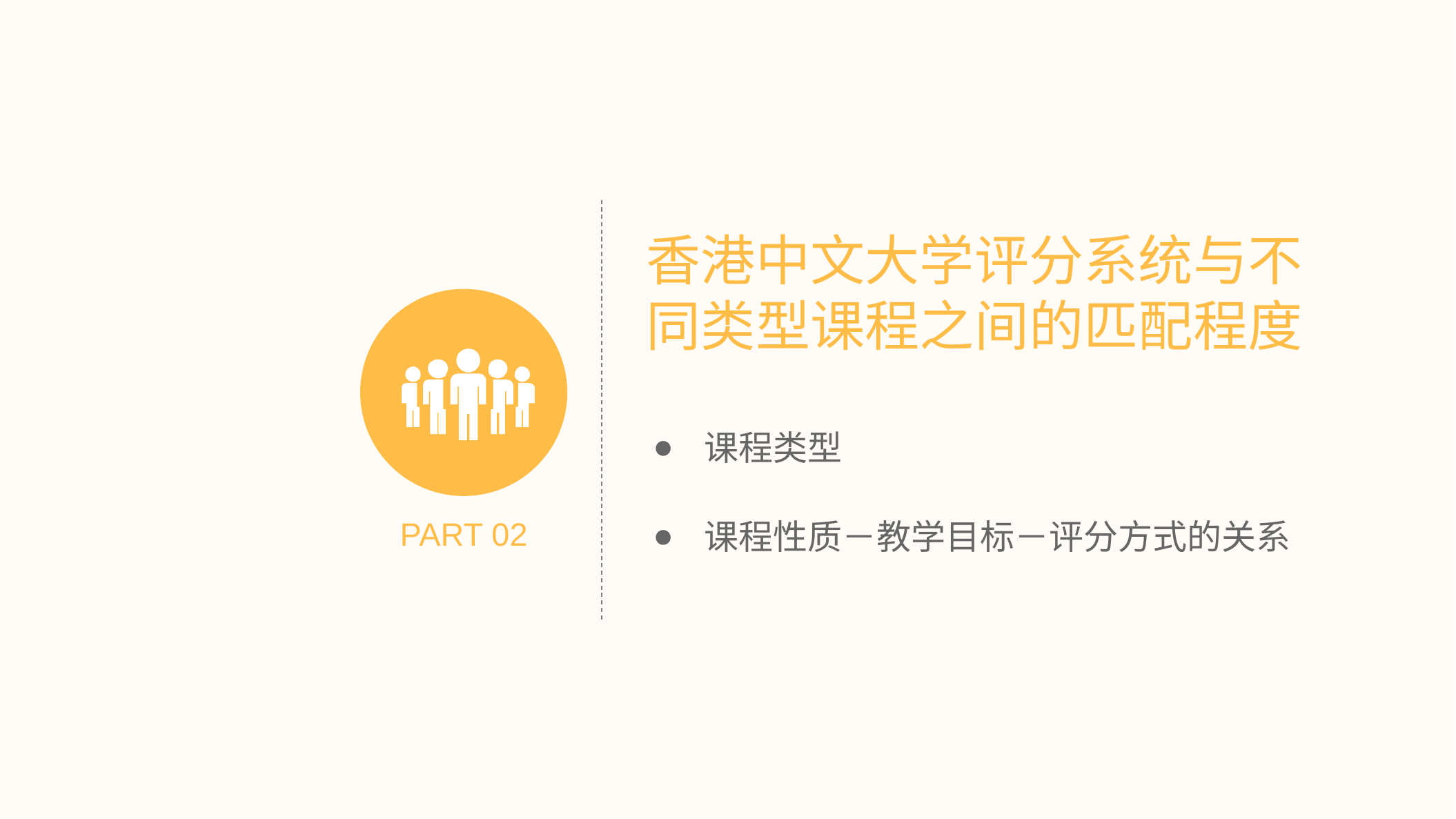

香港中文大学评分系统与不同类型课程之间的匹配程度

  课程类型
PART 02
  课程性质－教学目标－评分方式的关系